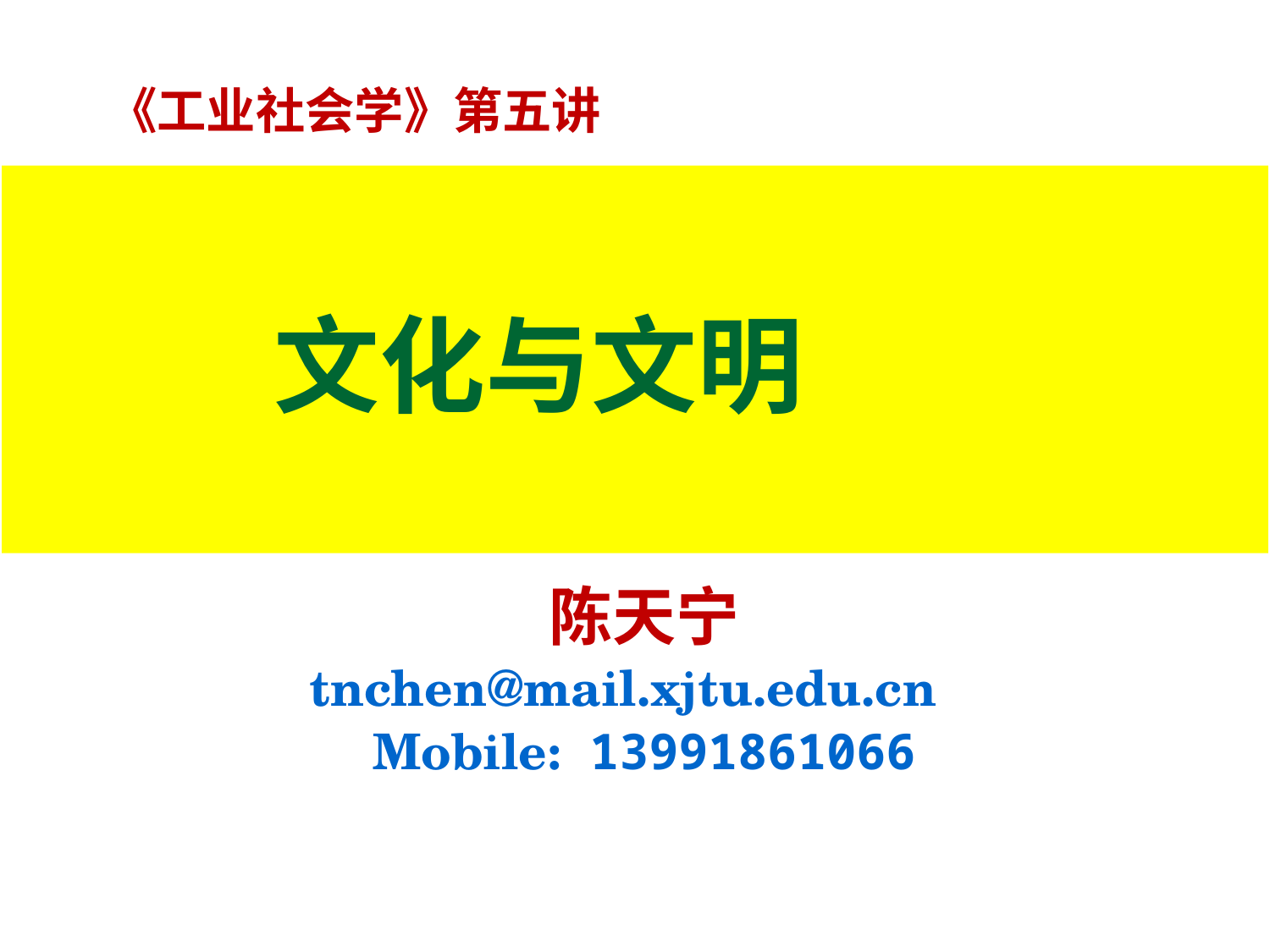

《工业社会学》第五讲
# 文化与文明

陈天宁
tnchen@mail.xjtu.edu.cn
Mobile:  13991861066

1